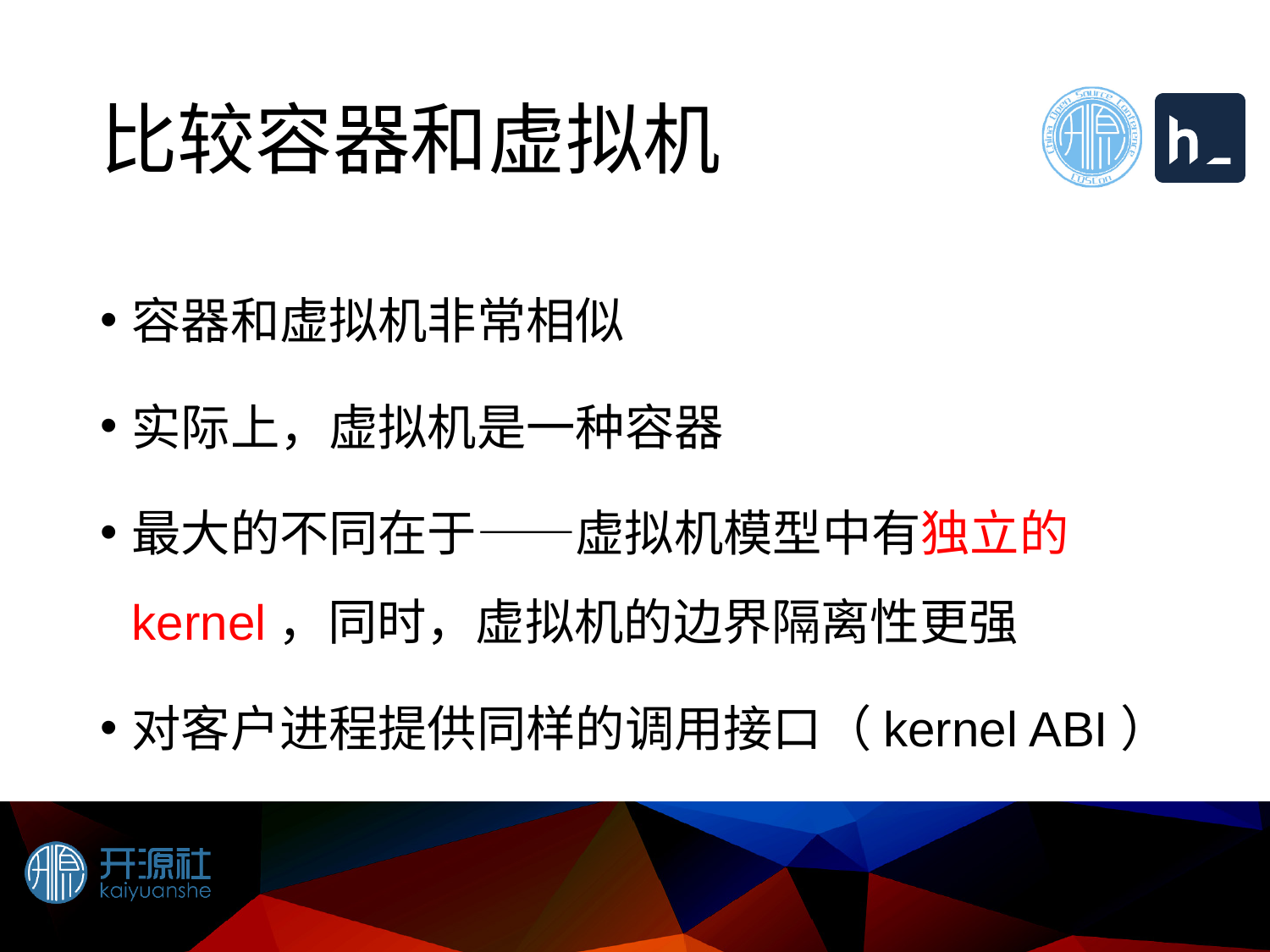

# 比较容器和虚拟机
容器和虚拟机非常相似
实际上，虚拟机是一种容器
最大的不同在于——虚拟机模型中有独立的kernel，同时，虚拟机的边界隔离性更强
对客户进程提供同样的调用接口（kernel ABI）